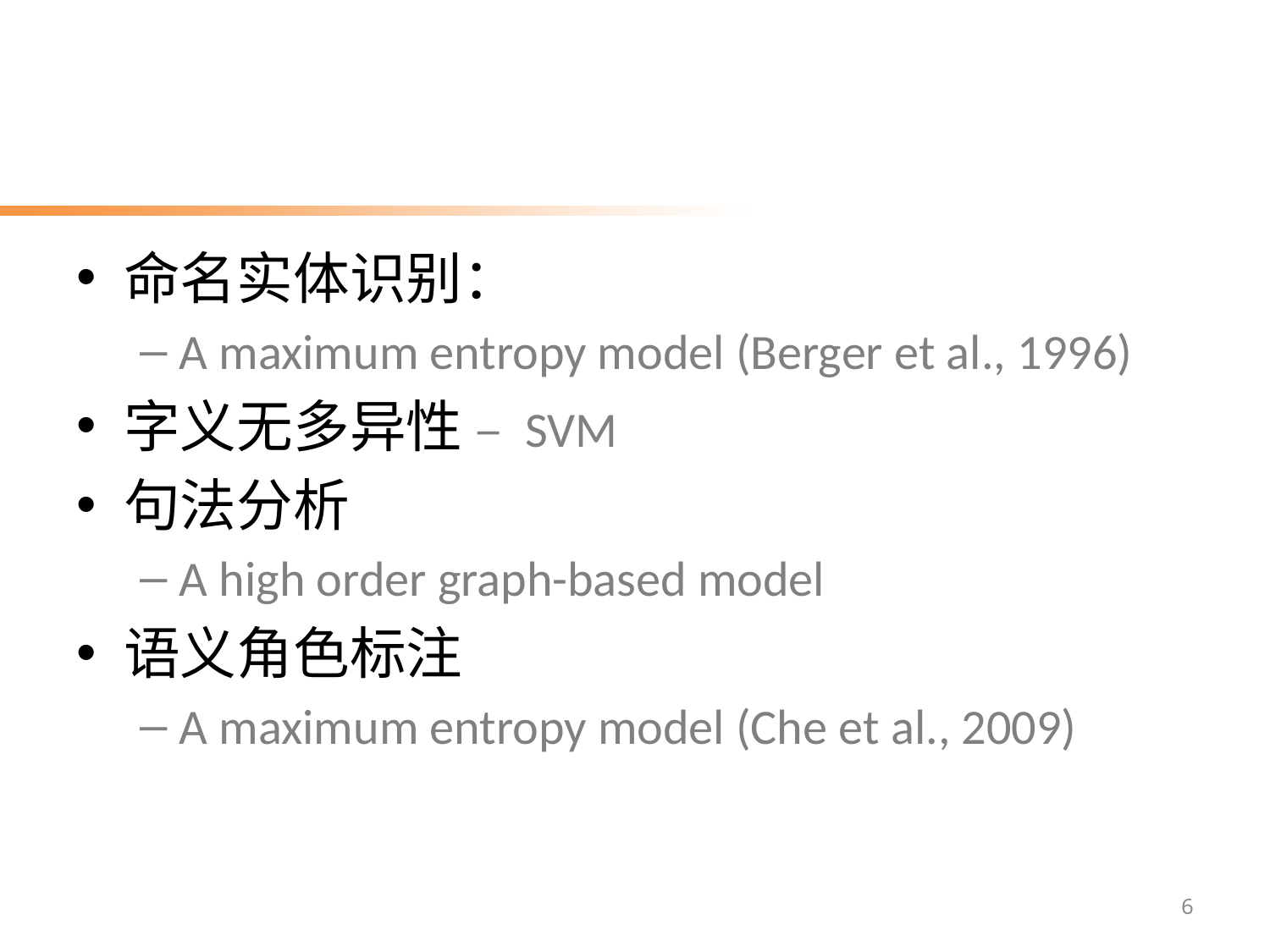

# 语义抽取-LTP平台
命名实体识别：
A maximum entropy model (Berger et al., 1996)
字义无多异性 – SVM
句法分析
A high order graph-based model
语义角色标注
A maximum entropy model (Che et al., 2009)

6